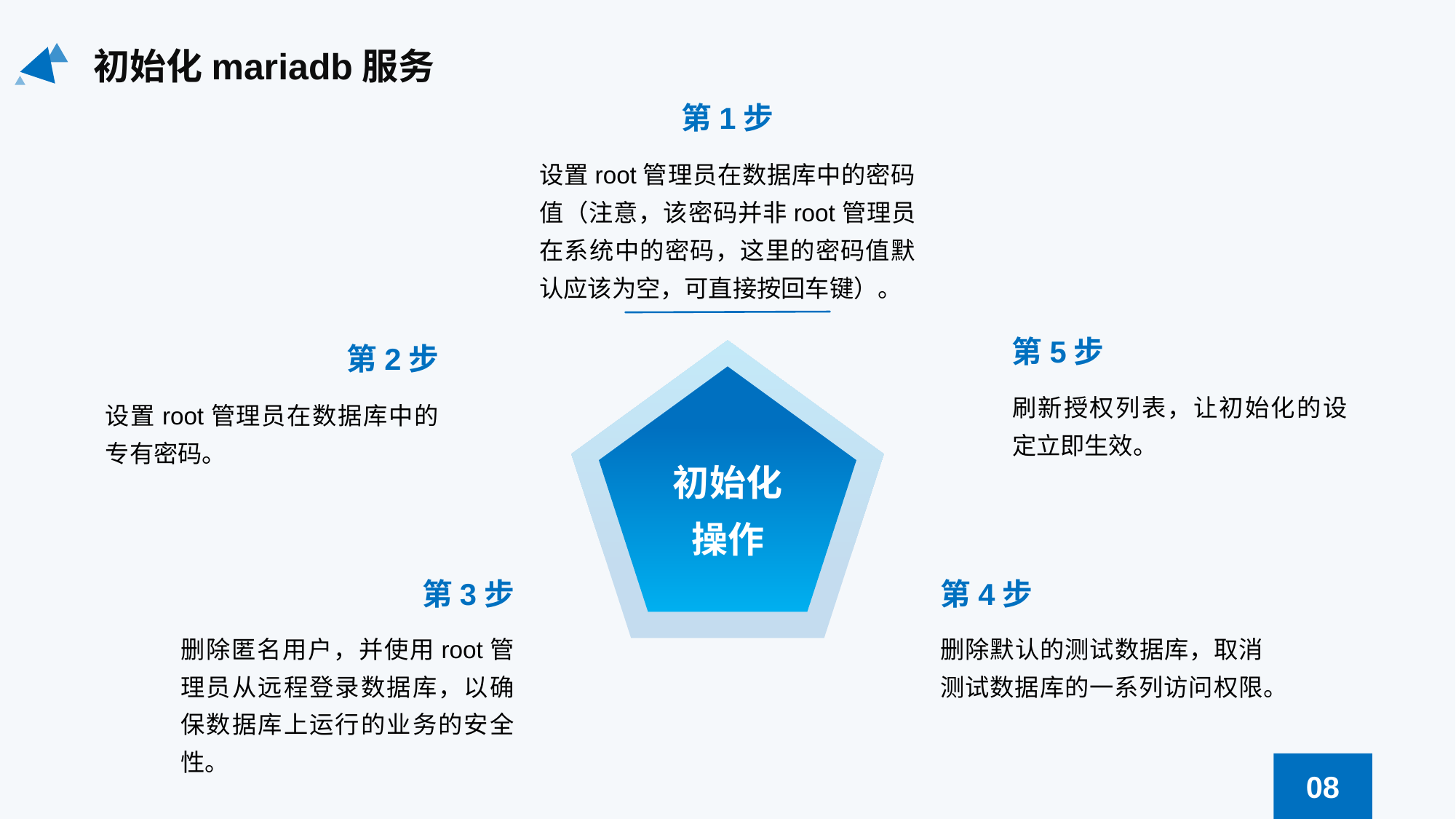

初始化mariadb服务

第1步
设置root管理员在数据库中的密码值（注意，该密码并非root管理员在系统中的密码，这里的密码值默认应该为空，可直接按回车键）。
第5步
第2步

刷新授权列表，让初始化的设定立即生效。
设置root管理员在数据库中的专有密码。
初始化操作
第3步
第4步
删除匿名用户，并使用root管理员从远程登录数据库，以确保数据库上运行的业务的安全性。
删除默认的测试数据库，取消测试数据库的一系列访问权限。

08